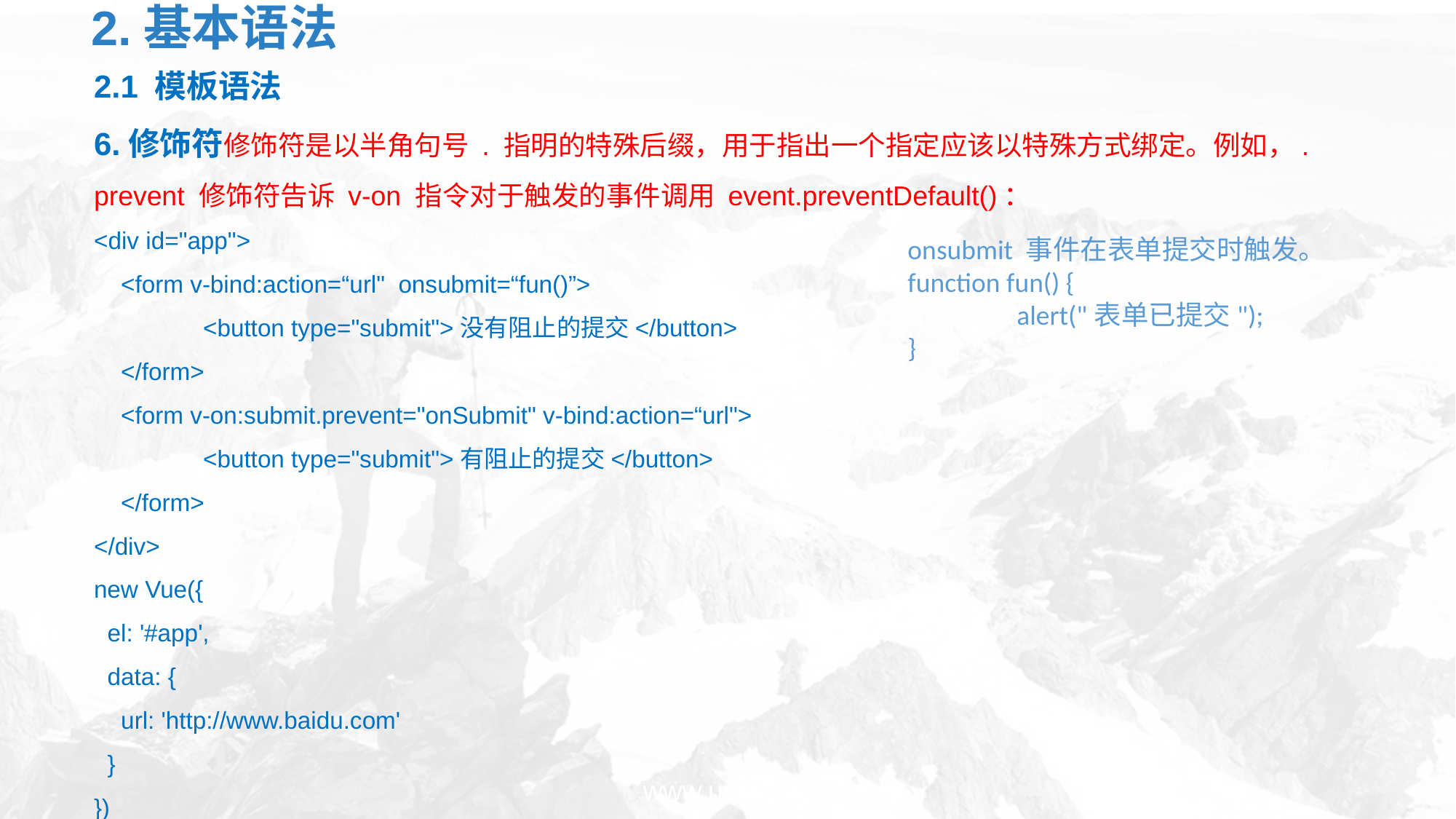

# 2.基本语法
2.1 模板语法
6.修饰符修饰符是以半角句号 . 指明的特殊后缀，用于指出一个指定应该以特殊方式绑定。例如，.prevent 修饰符告诉 v-on 指令对于触发的事件调用 event.preventDefault()：
<div id="app">
    <form v-bind:action=“url"  onsubmit=“fun()”>
	<button type="submit">没有阻止的提交</button>
    </form>
    <form v-on:submit.prevent="onSubmit" v-bind:action=“url">
	<button type="submit">有阻止的提交</button>
    </form>
</div>
new Vue({
  el: '#app',
  data: {
    url: 'http://www.baidu.com'
  }
})
onsubmit 事件在表单提交时触发。
function fun() {
	alert("表单已提交");
}
www.usian.cn